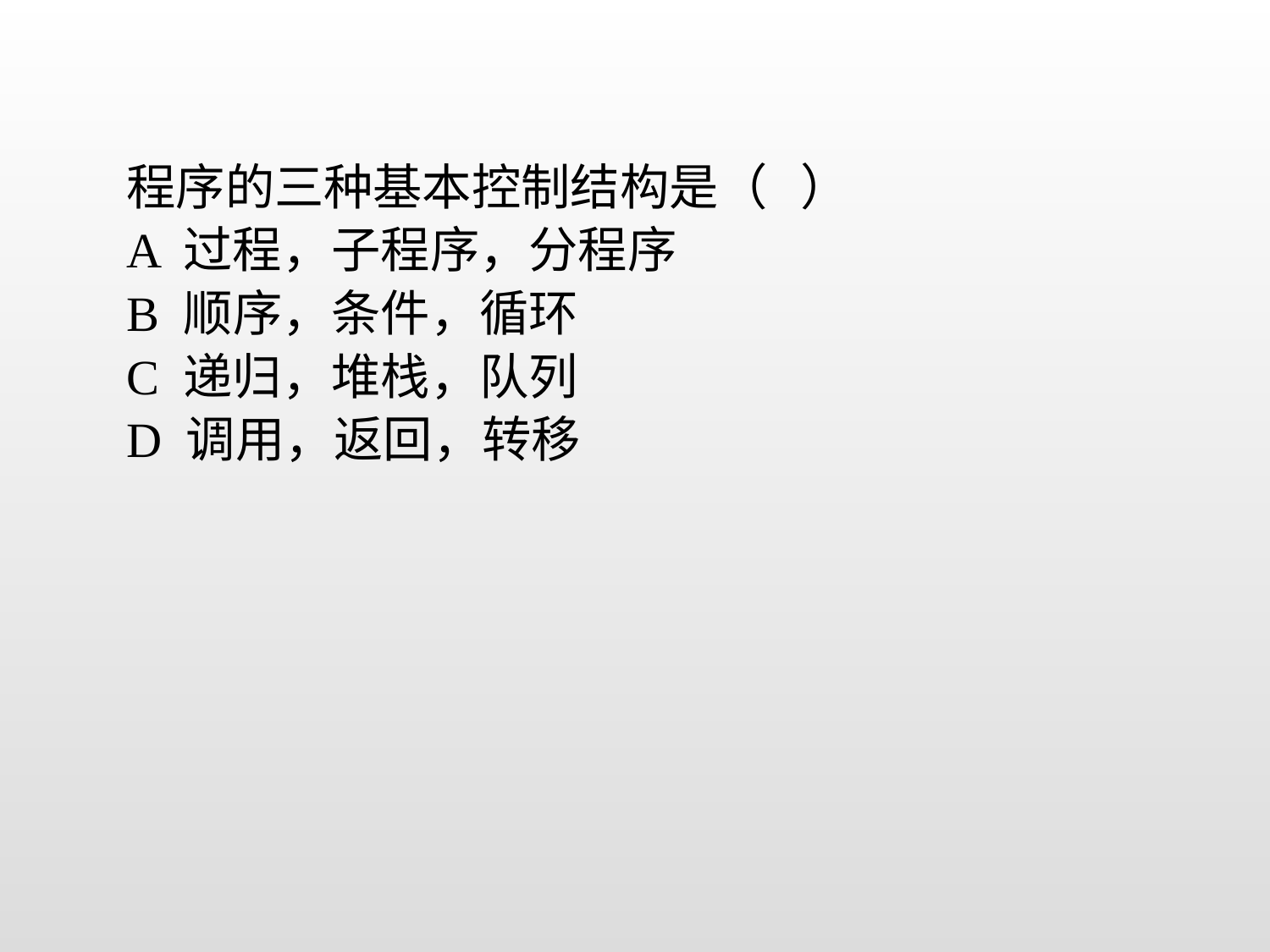

程序的三种基本控制结构是（   ）
A 过程，子程序，分程序
B 顺序，条件，循环
C 递归，堆栈，队列
D 调用，返回，转移